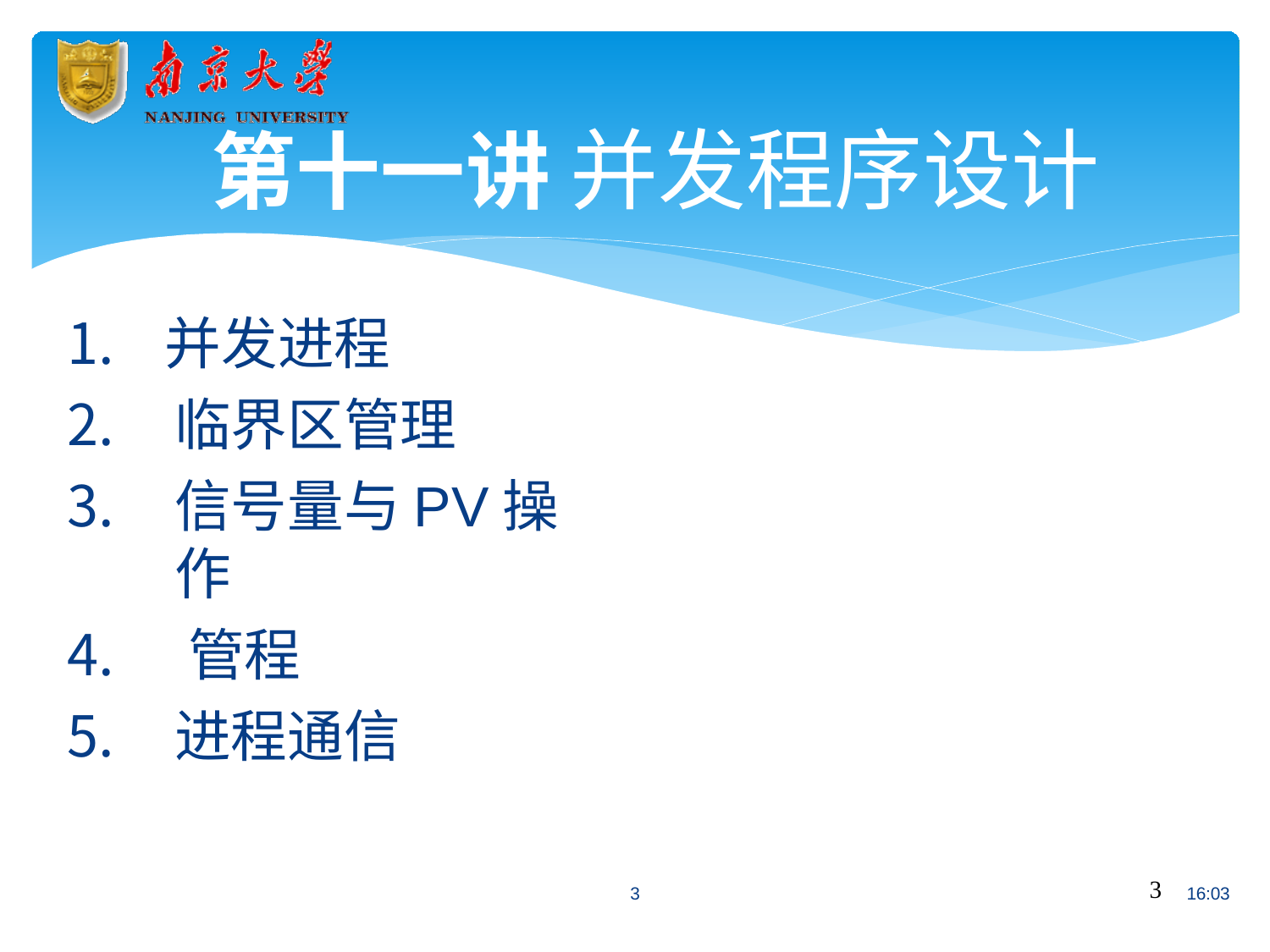

# 第十一讲 并发程序设计

并发进程
临界区管理
信号量与PV操作
管程
进程通信
3
3
16:03